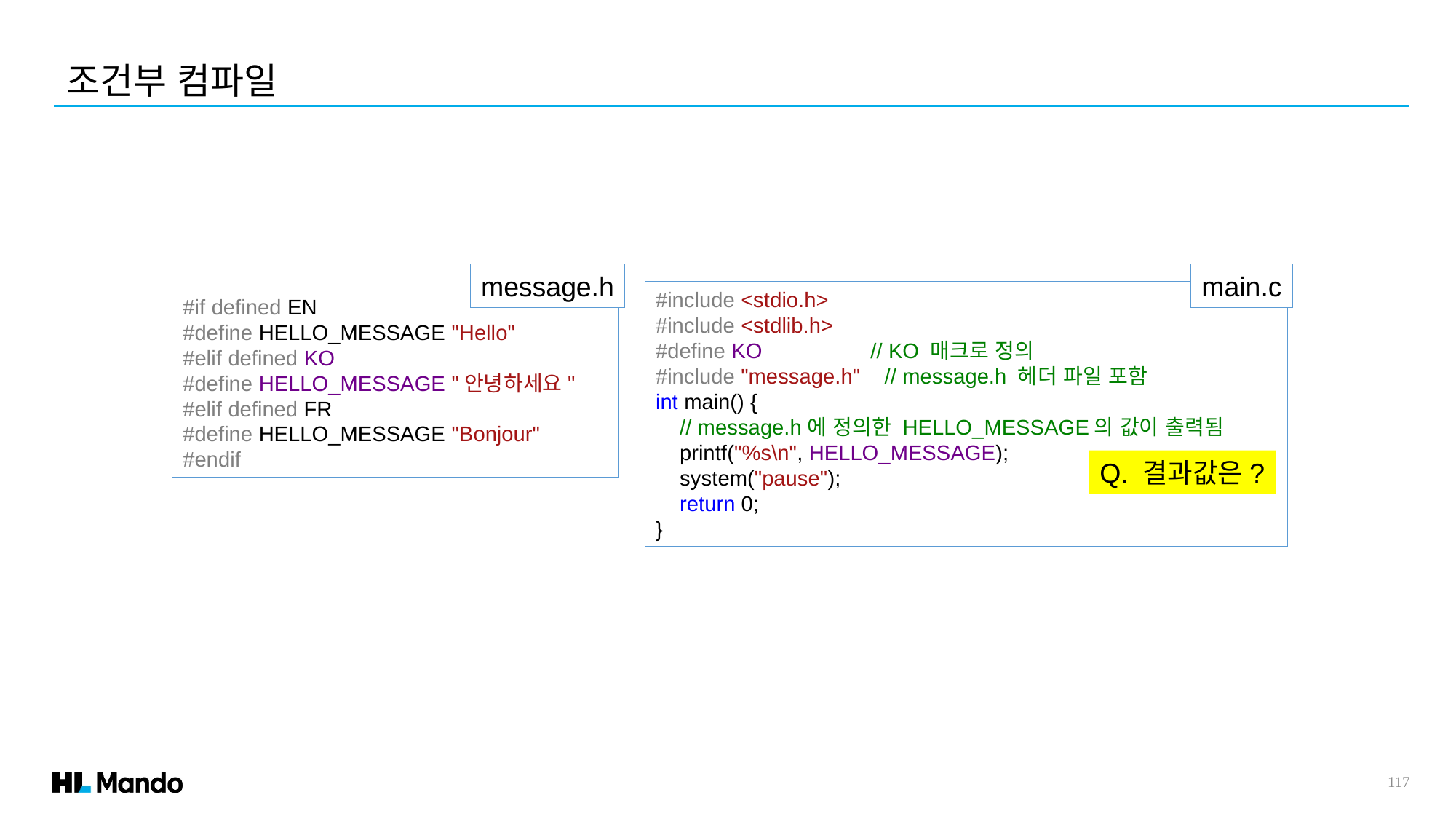

조건부 컴파일
message.h
main.c
#include <stdio.h>
#include <stdlib.h>
#define KO                  // KO 매크로 정의
#include "message.h"    // message.h 헤더 파일 포함
int main() {
    // message.h에 정의한 HELLO_MESSAGE의 값이 출력됨
    printf("%s\n", HELLO_MESSAGE);
    system("pause");
    return 0;
}
#if defined EN
#define HELLO_MESSAGE "Hello"
#elif defined KO
#define HELLO_MESSAGE "안녕하세요"
#elif defined FR
#define HELLO_MESSAGE "Bonjour"
#endif
Q. 결과값은?
117